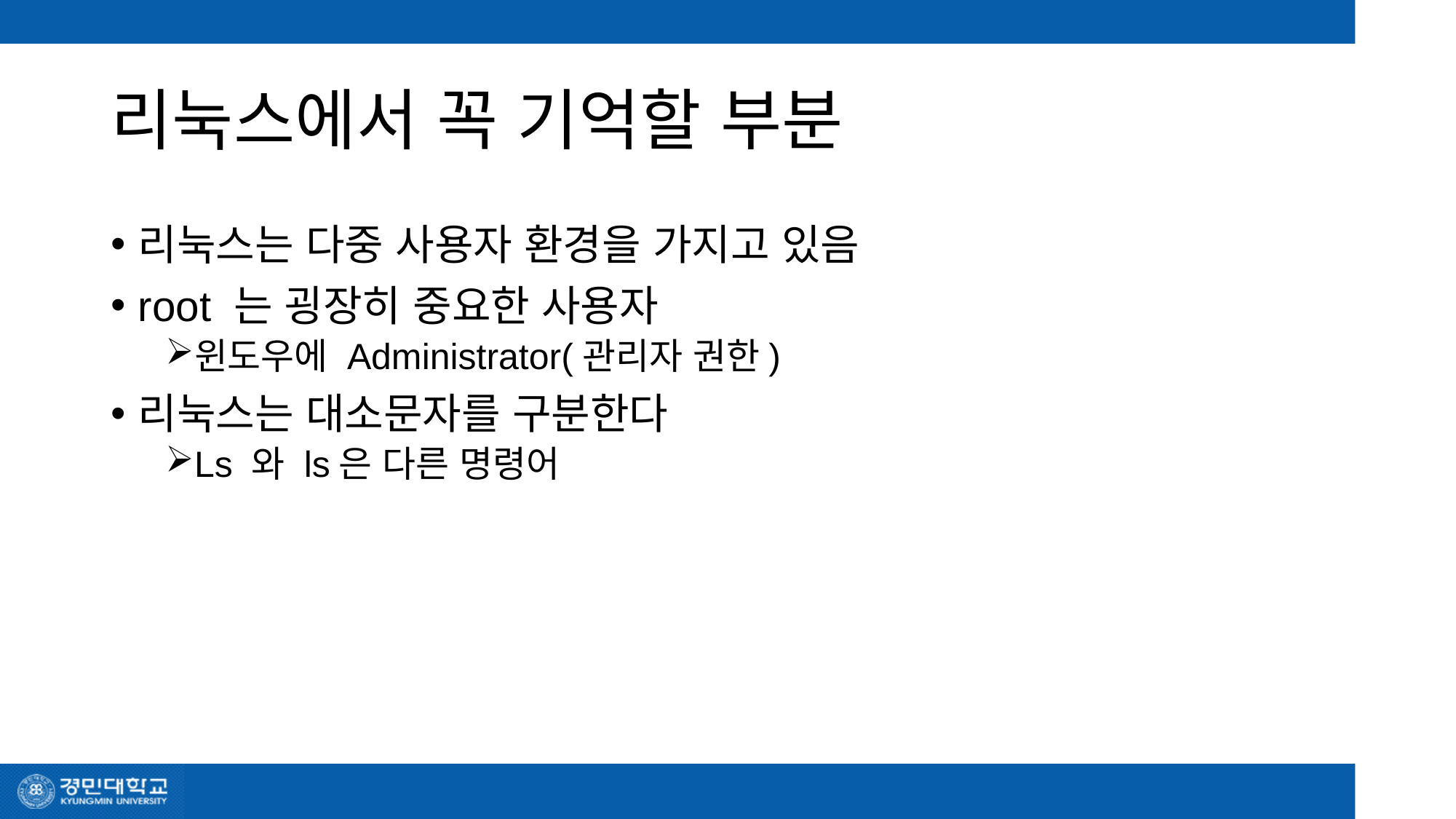

# 리눅스에서 꼭 기억할 부분
리눅스는 다중 사용자 환경을 가지고 있음
root 는 굉장히 중요한 사용자
윈도우에 Administrator(관리자 권한)
리눅스는 대소문자를 구분한다
Ls 와 ls은 다른 명령어